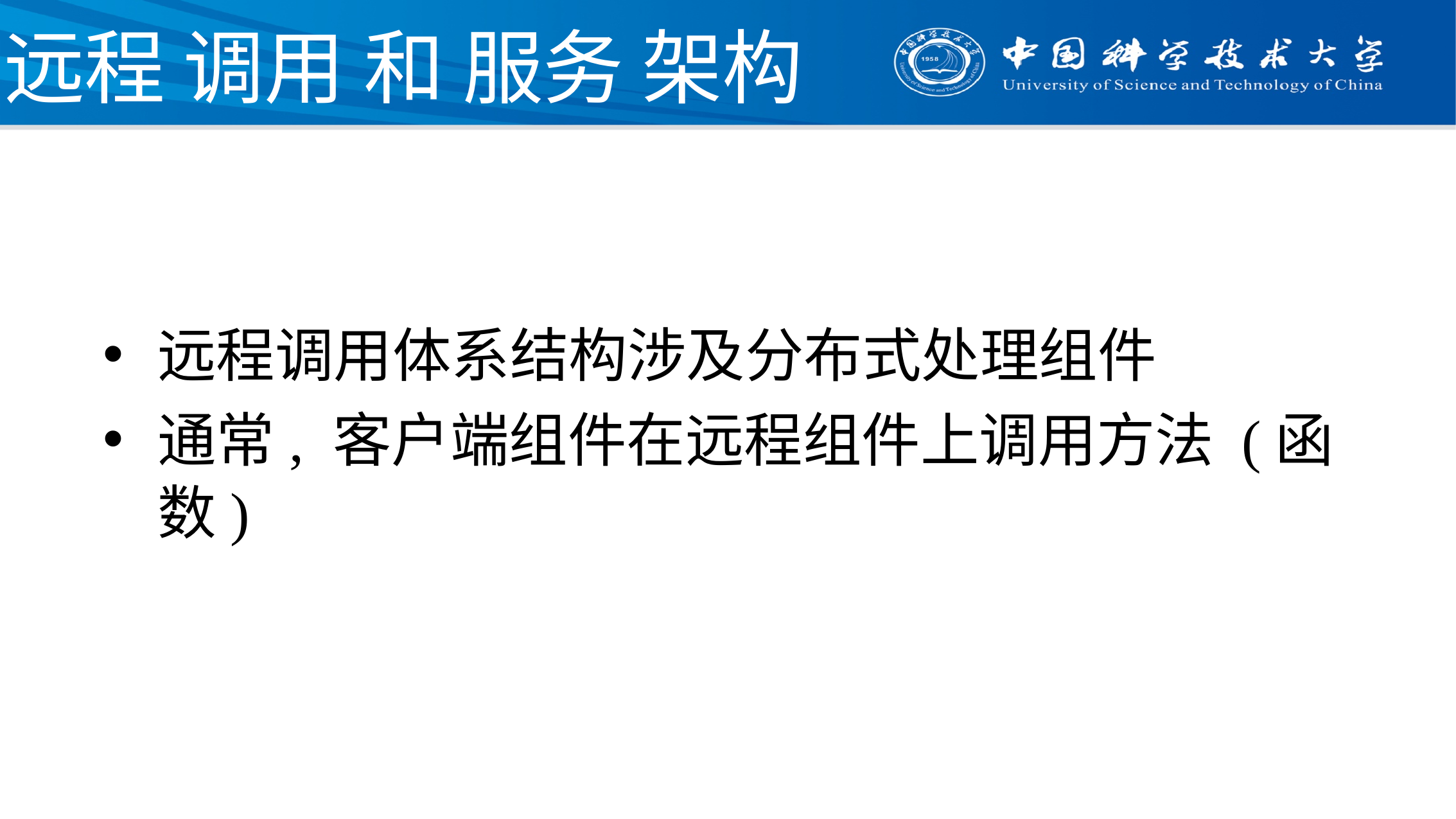

# 远程 调用 和 服务 架构
远程调用体系结构涉及分布式处理组件
通常, 客户端组件在远程组件上调用方法 (函数)